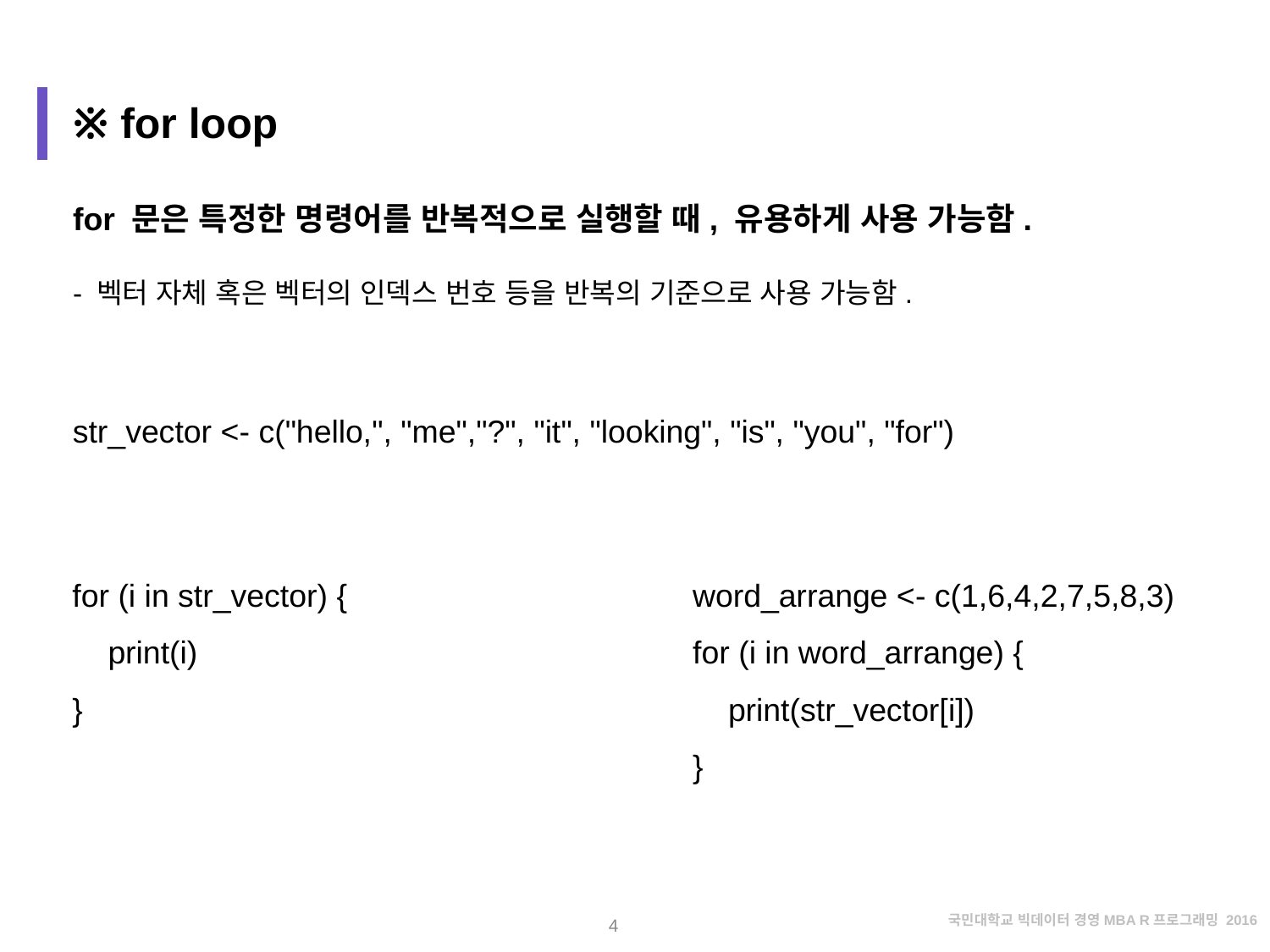

※ for loop
for 문은 특정한 명령어를 반복적으로 실행할 때, 유용하게 사용 가능함.

- 벡터 자체 혹은 벡터의 인덱스 번호 등을 반복의 기준으로 사용 가능함.
str_vector <- c("hello,", "me","?", "it", "looking", "is", "you", "for")
for (i in str_vector) {
    print(i)
}
word_arrange <- c(1,6,4,2,7,5,8,3)
for (i in word_arrange) {
    print(str_vector[i])
}
4